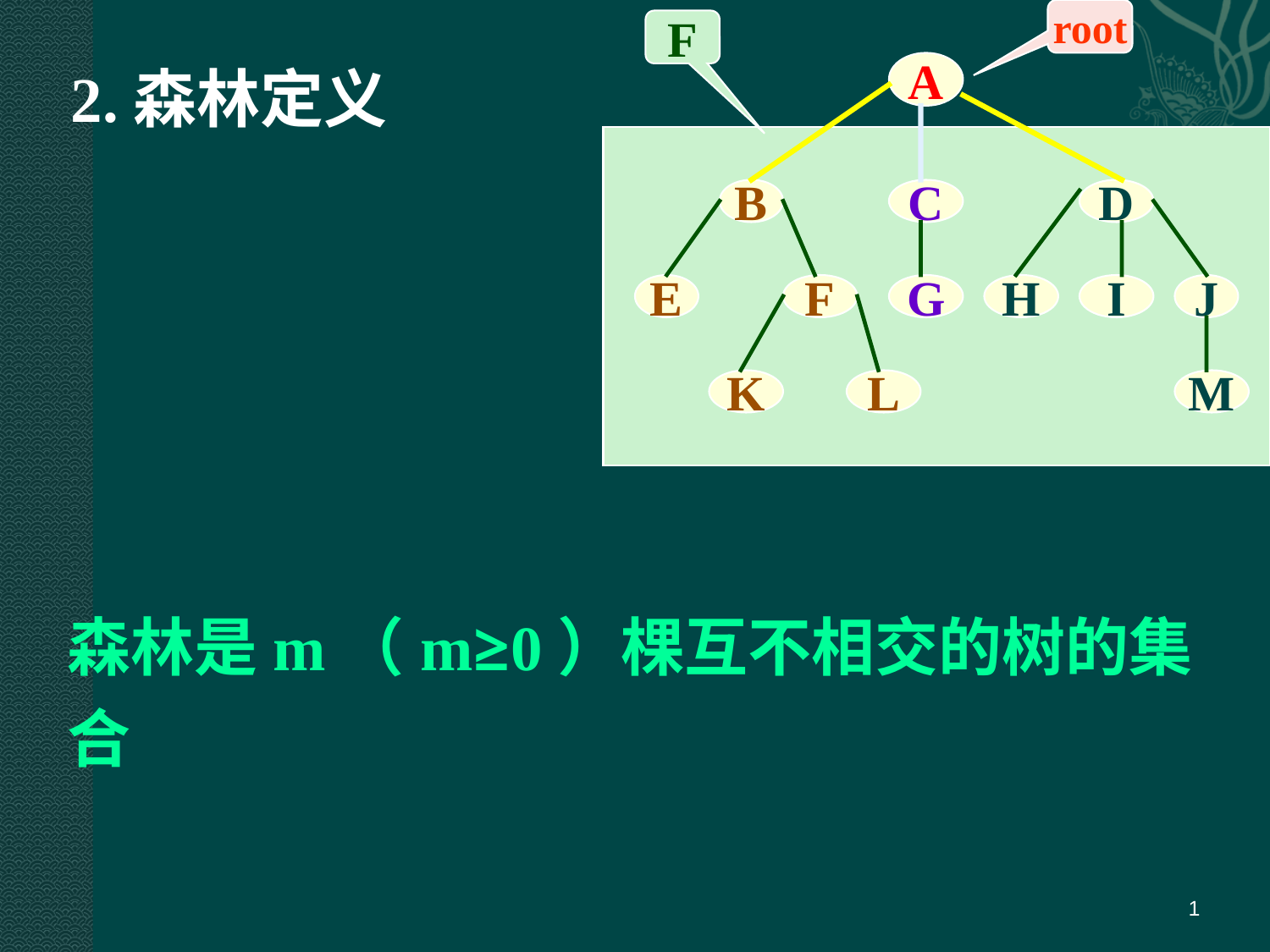

root
F
2.森林定义
A

B
C
D

E
F
G
H
I
J

K
L
M
森林是m（m≥0）棵互不相交的树的集合
1